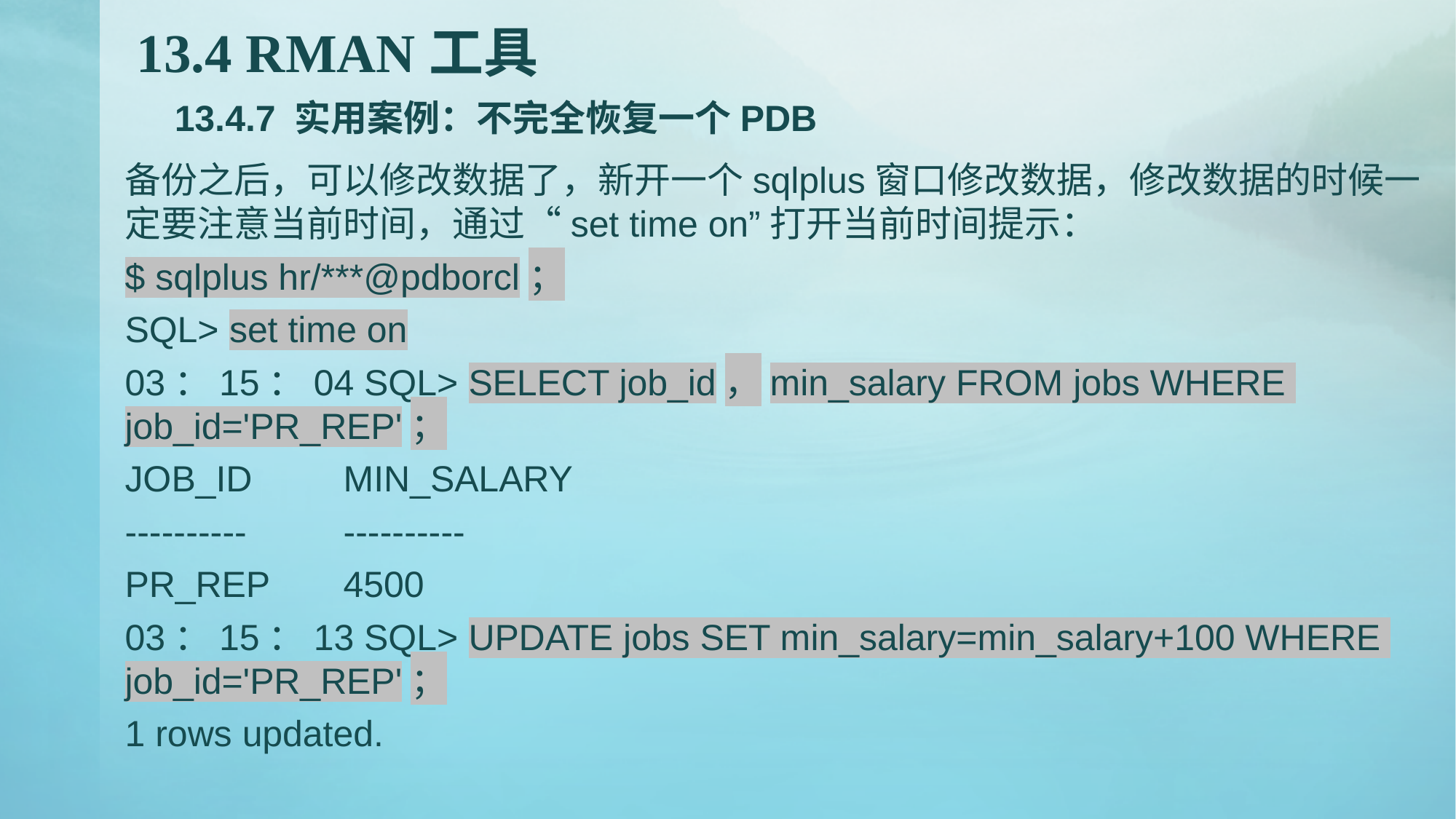

# 13.4 RMAN工具 13.4.7 实用案例：不完全恢复一个PDB
备份之后，可以修改数据了，新开一个sqlplus窗口修改数据，修改数据的时候一定要注意当前时间，通过“set time on”打开当前时间提示：
$ sqlplus hr/***@pdborcl；
SQL> set time on
03：15：04 SQL> SELECT job_id，min_salary FROM jobs WHERE  job_id='PR_REP'；
JOB_ID	MIN_SALARY
----------	----------
PR_REP	4500
03：15：13 SQL> UPDATE jobs SET min_salary=min_salary+100 WHERE  job_id='PR_REP'；
1 rows updated.